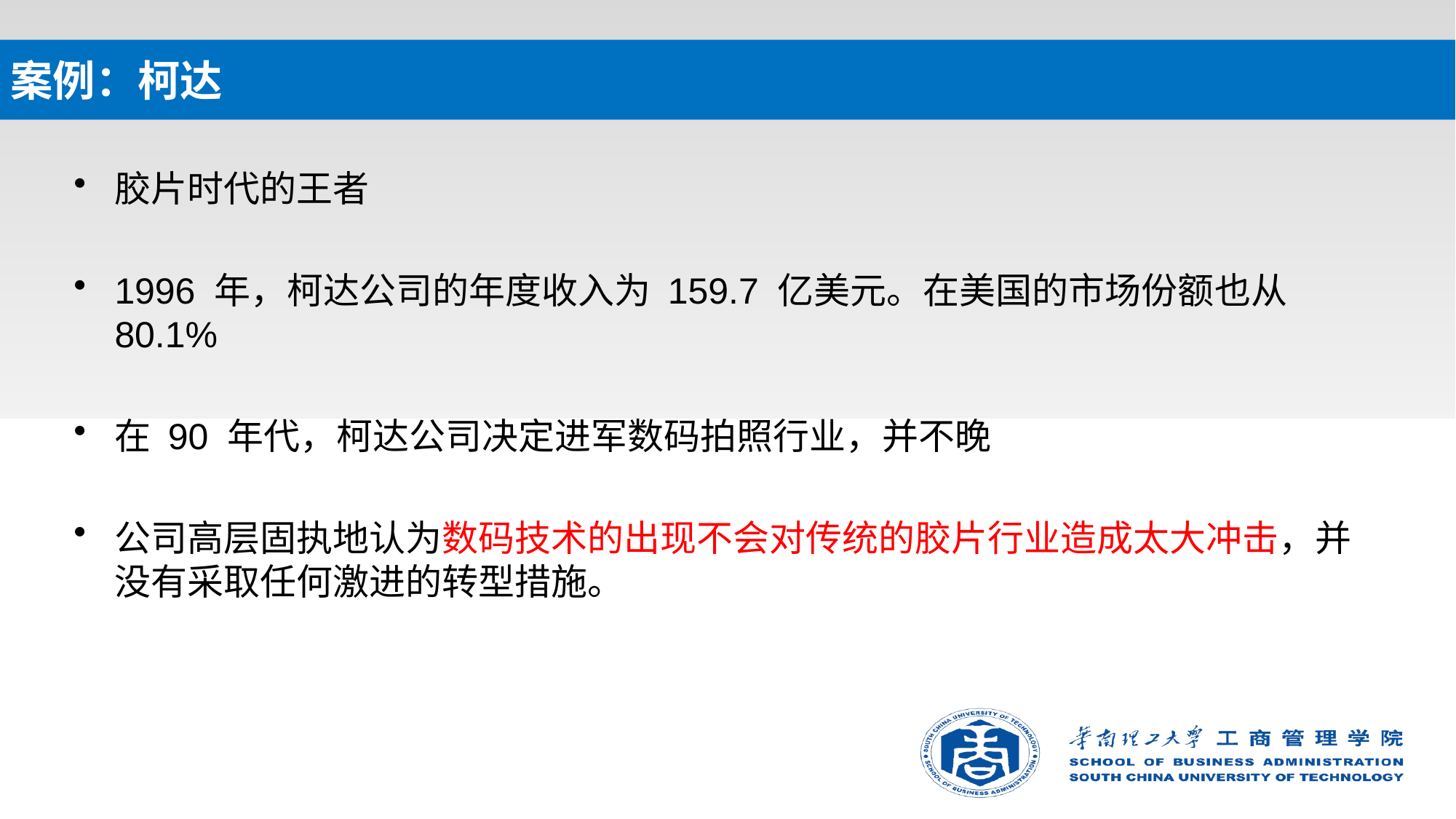

# 案例：柯达
胶片时代的王者

1996 年，柯达公司的年度收入为 159.7 亿美元。在美国的市场份额也从 80.1%

在 90 年代，柯达公司决定进军数码拍照行业，并不晚

公司高层固执地认为数码技术的出现不会对传统的胶片行业造成太大冲击，并没有采取任何激进的转型措施。